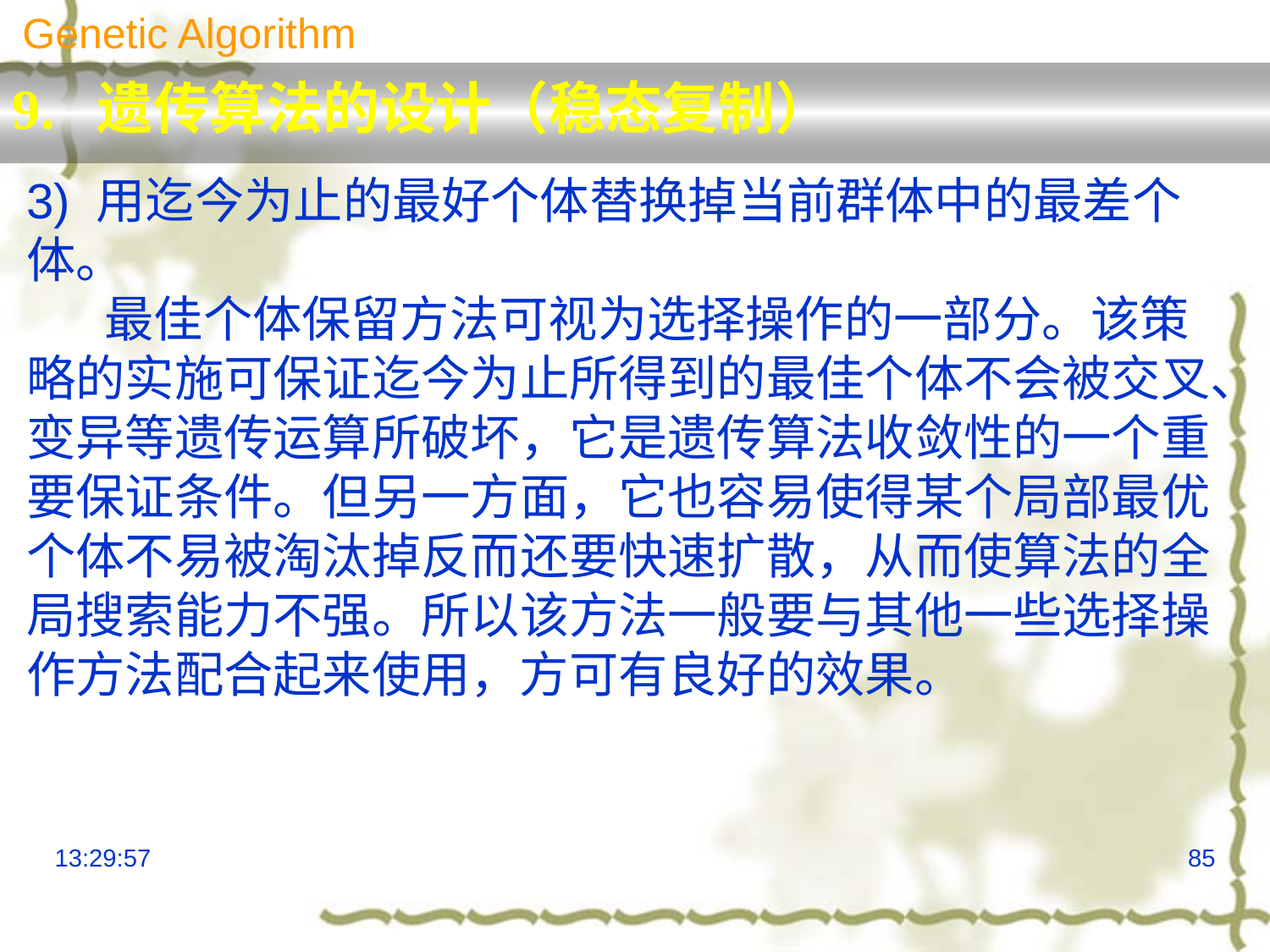

Genetic Algorithm
9.  遗传算法的设计（稳态复制）
3) 用迄今为止的最好个体替换掉当前群体中的最差个体。
      最佳个体保留方法可视为选择操作的一部分。该策略的实施可保证迄今为止所得到的最佳个体不会被交叉、变异等遗传运算所破坏，它是遗传算法收敛性的一个重要保证条件。但另一方面，它也容易使得某个局部最优个体不易被淘汰掉反而还要快速扩散，从而使算法的全局搜索能力不强。所以该方法一般要与其他一些选择操作方法配合起来使用，方可有良好的效果。
13:29:57
85